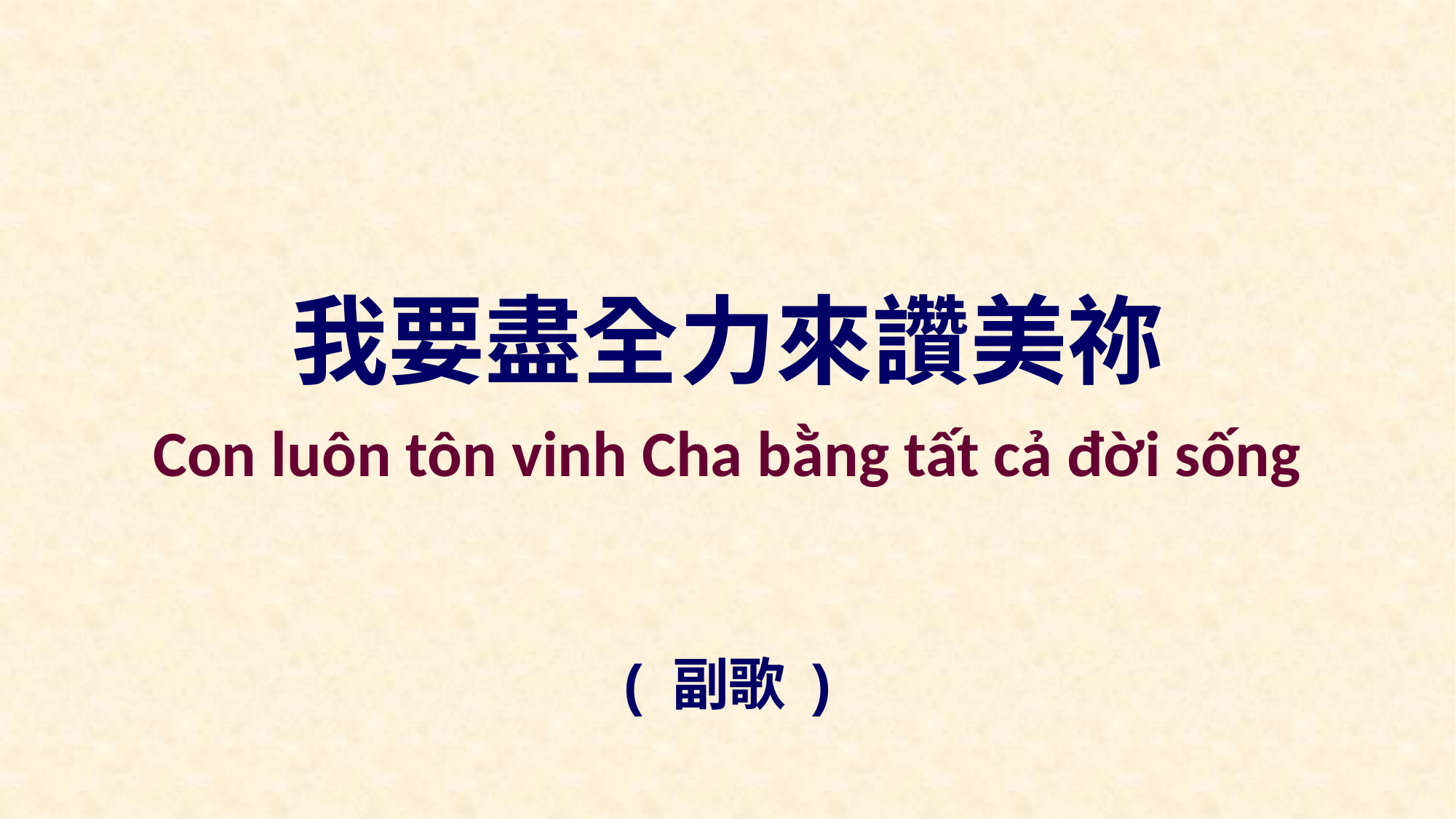

我要盡全力來讚美祢
Con luôn tôn vinh Cha bằng tất cả đời sống
( 副歌 )